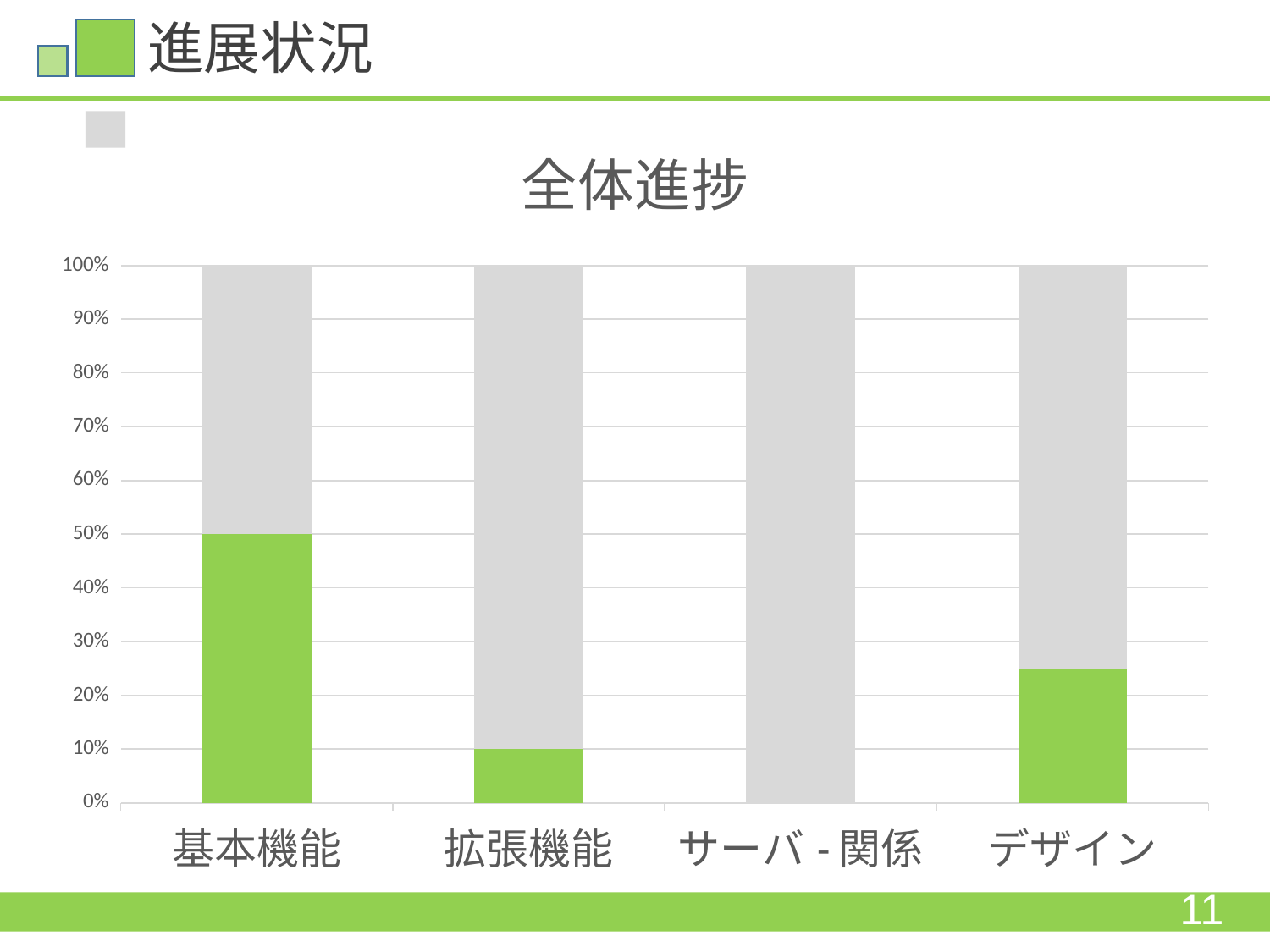

# 進展状況

### Chart: 全体進捗

| Category | 進捗 | 未完成 |
|---|---|---|
| 基本機能 | 50.0 | 50.0 |
| 拡張機能 | 10.0 | 90.0 |
| サーバ-関係 | 0.0 | 100.0 |
| デザイン | 25.0 | 75.0 |
11